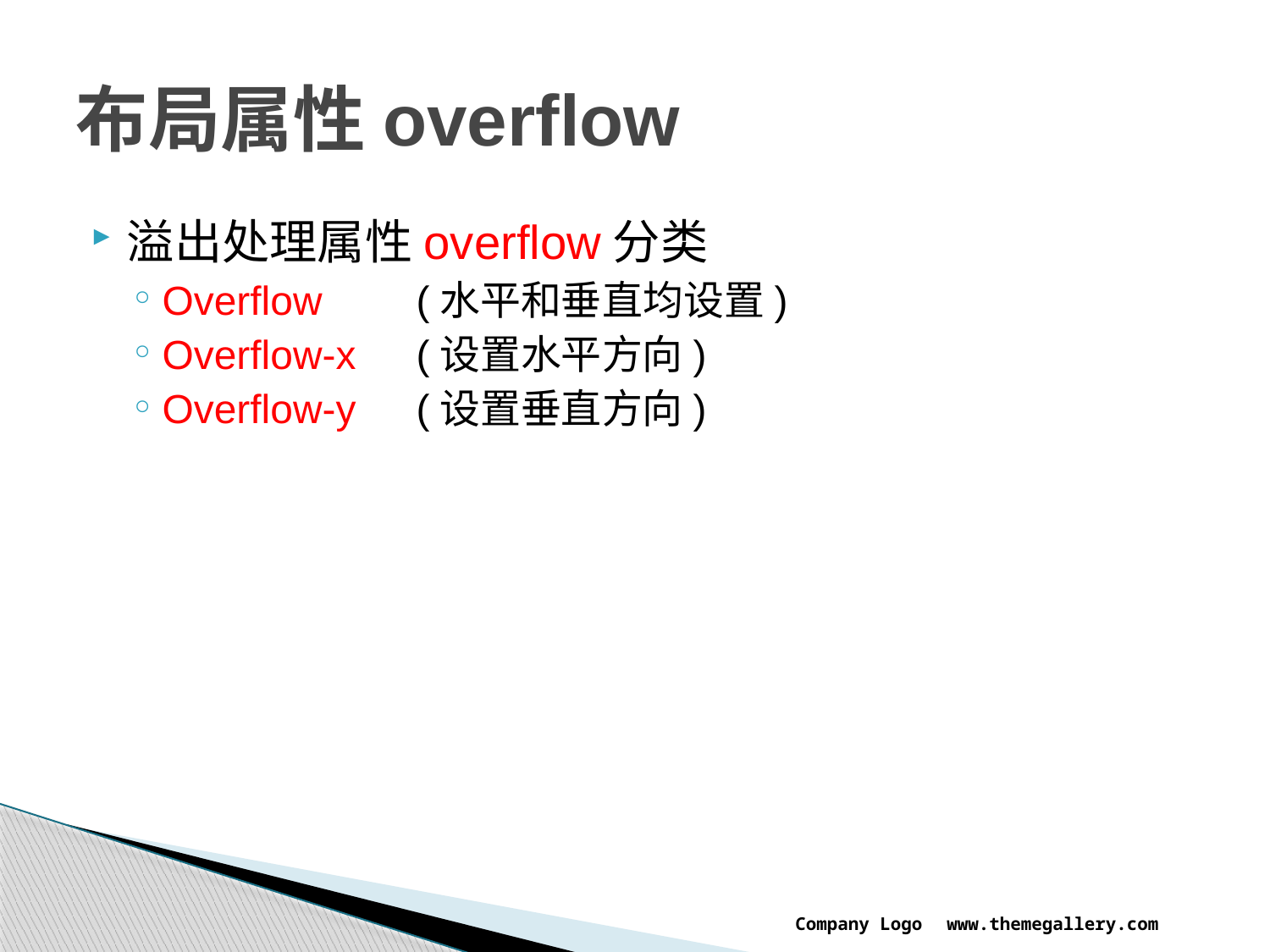

# 布局属性overflow
溢出处理属性overflow分类
Overflow 	(水平和垂直均设置)
Overflow-x	(设置水平方向)
Overflow-y	(设置垂直方向)
Company Logo
www.themegallery.com